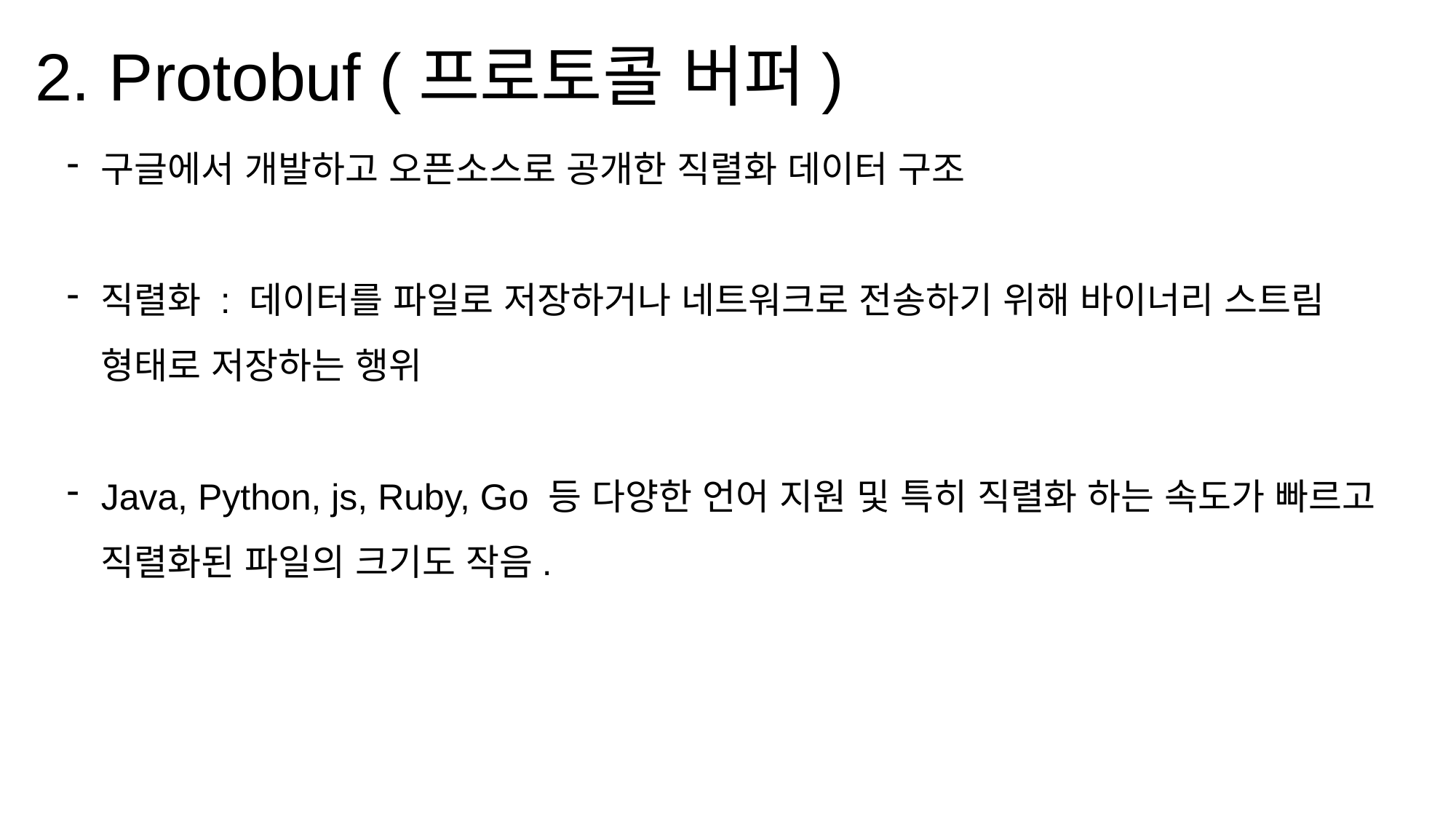

2. Protobuf (프로토콜 버퍼)
구글에서 개발하고 오픈소스로 공개한 직렬화 데이터 구조

직렬화 : 데이터를 파일로 저장하거나 네트워크로 전송하기 위해 바이너리 스트림 형태로 저장하는 행위

Java, Python, js, Ruby, Go 등 다양한 언어 지원 및 특히 직렬화 하는 속도가 빠르고 직렬화된 파일의 크기도 작음.